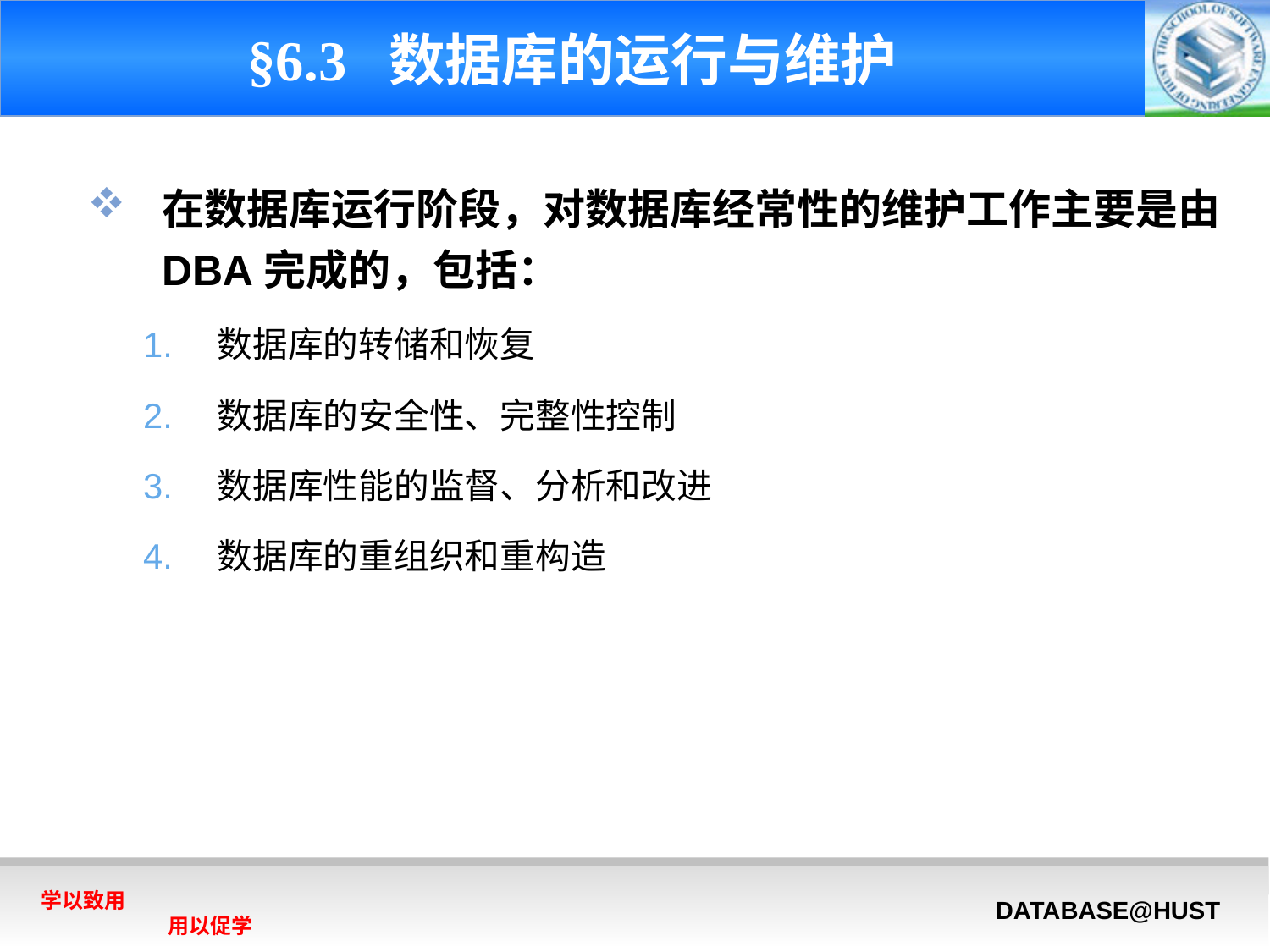

# §6.3  数据库的运行与维护
在数据库运行阶段，对数据库经常性的维护工作主要是由DBA完成的，包括：
数据库的转储和恢复
数据库的安全性、完整性控制
数据库性能的监督、分析和改进
数据库的重组织和重构造